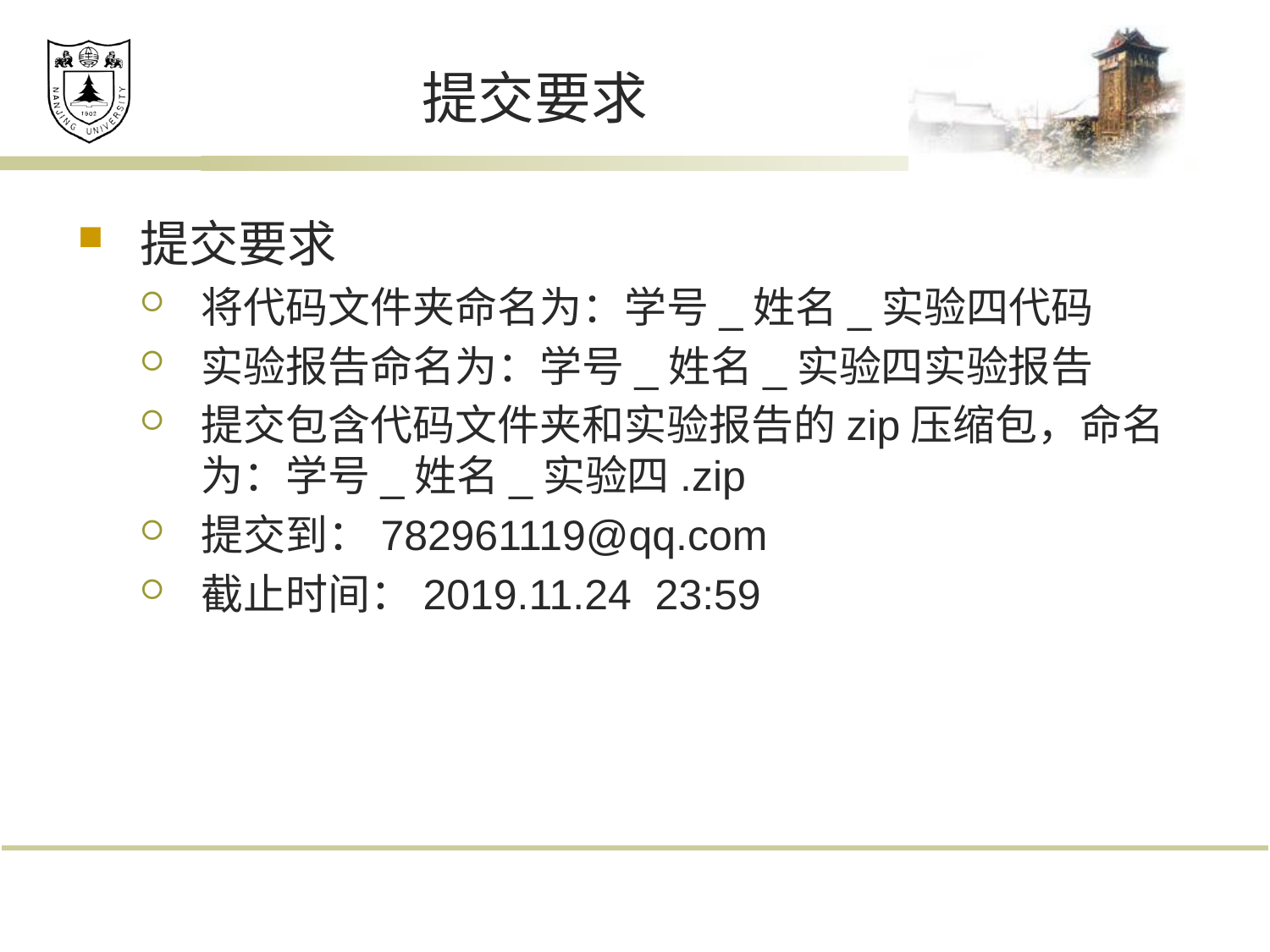

# 提交要求
提交要求
将代码文件夹命名为：学号_姓名_实验四代码
实验报告命名为：学号_姓名_实验四实验报告
提交包含代码文件夹和实验报告的zip压缩包，命名为：学号_姓名_实验四.zip
提交到：782961119@qq.com
截止时间：2019.11.24  23:59
6